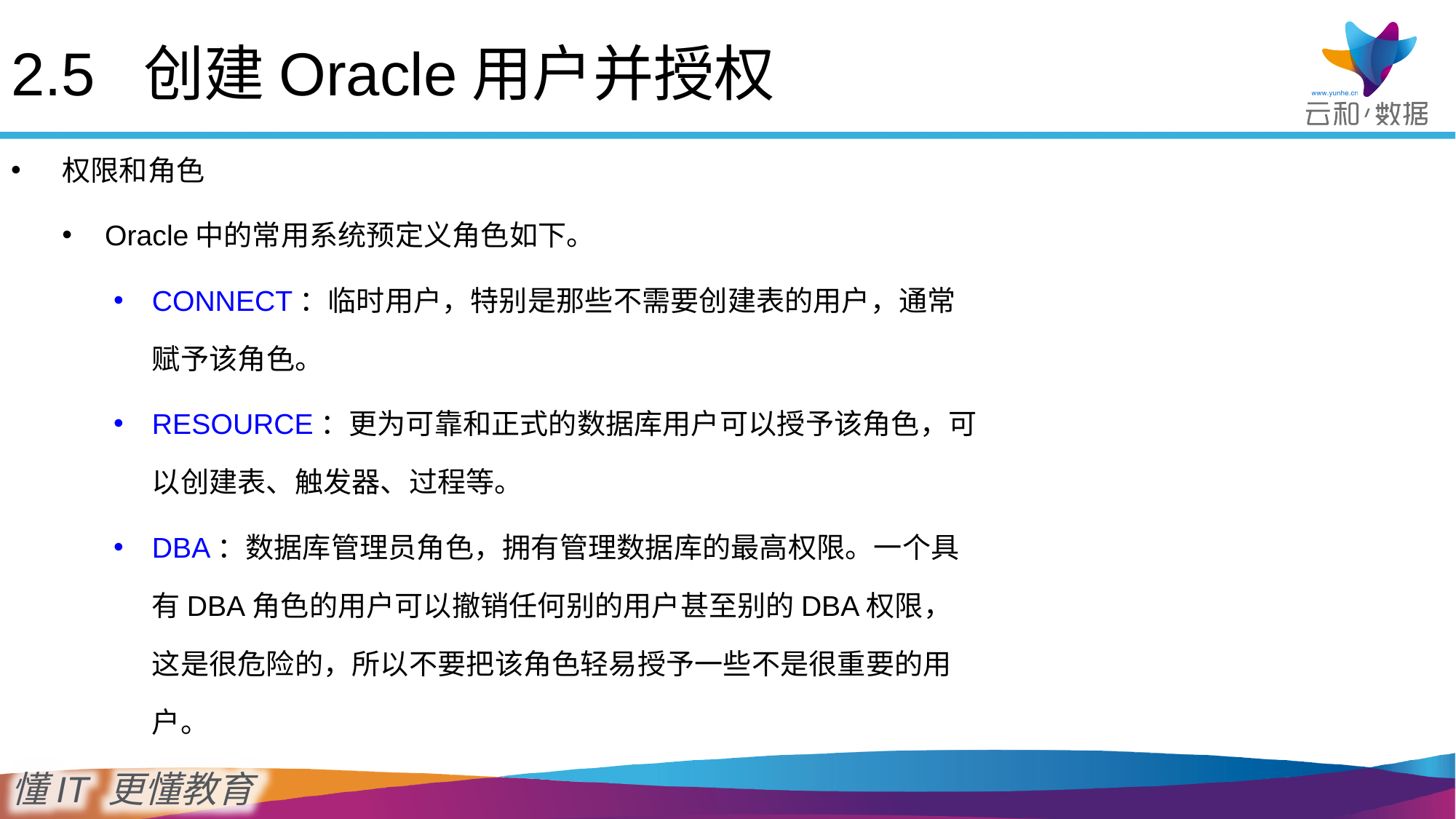

2.5  创建Oracle用户并授权
权限和角色
Oracle中的常用系统预定义角色如下。
CONNECT：临时用户，特别是那些不需要创建表的用户，通常赋予该角色。
RESOURCE：更为可靠和正式的数据库用户可以授予该角色，可以创建表、触发器、过程等。
DBA：数据库管理员角色，拥有管理数据库的最高权限。一个具有DBA角色的用户可以撤销任何别的用户甚至别的DBA权限，这是很危险的，所以不要把该角色轻易授予一些不是很重要的用户。